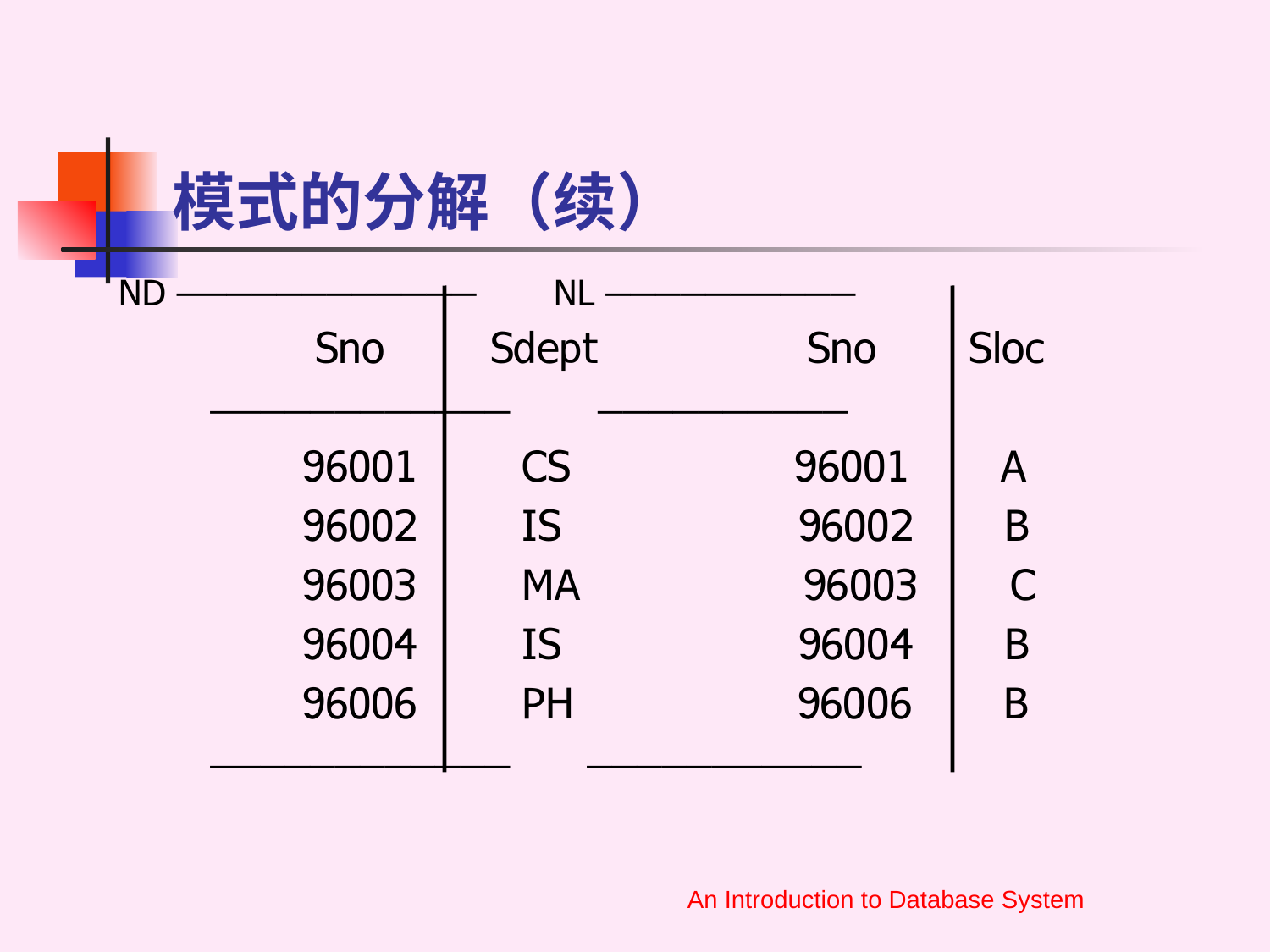

# 模式的分解（续）
ND ────────────       NL ──────────
               Sno        Sdept                Sno       Sloc
       ────────────        ──────────
              96001        CS                 96001       A
              96002        IS                  96002       B
              96003        MA                 96003       C
              96004        IS                  96004       B
              96006        PH                 96006       B
       ────────────       ───────────

An Introduction to Database System